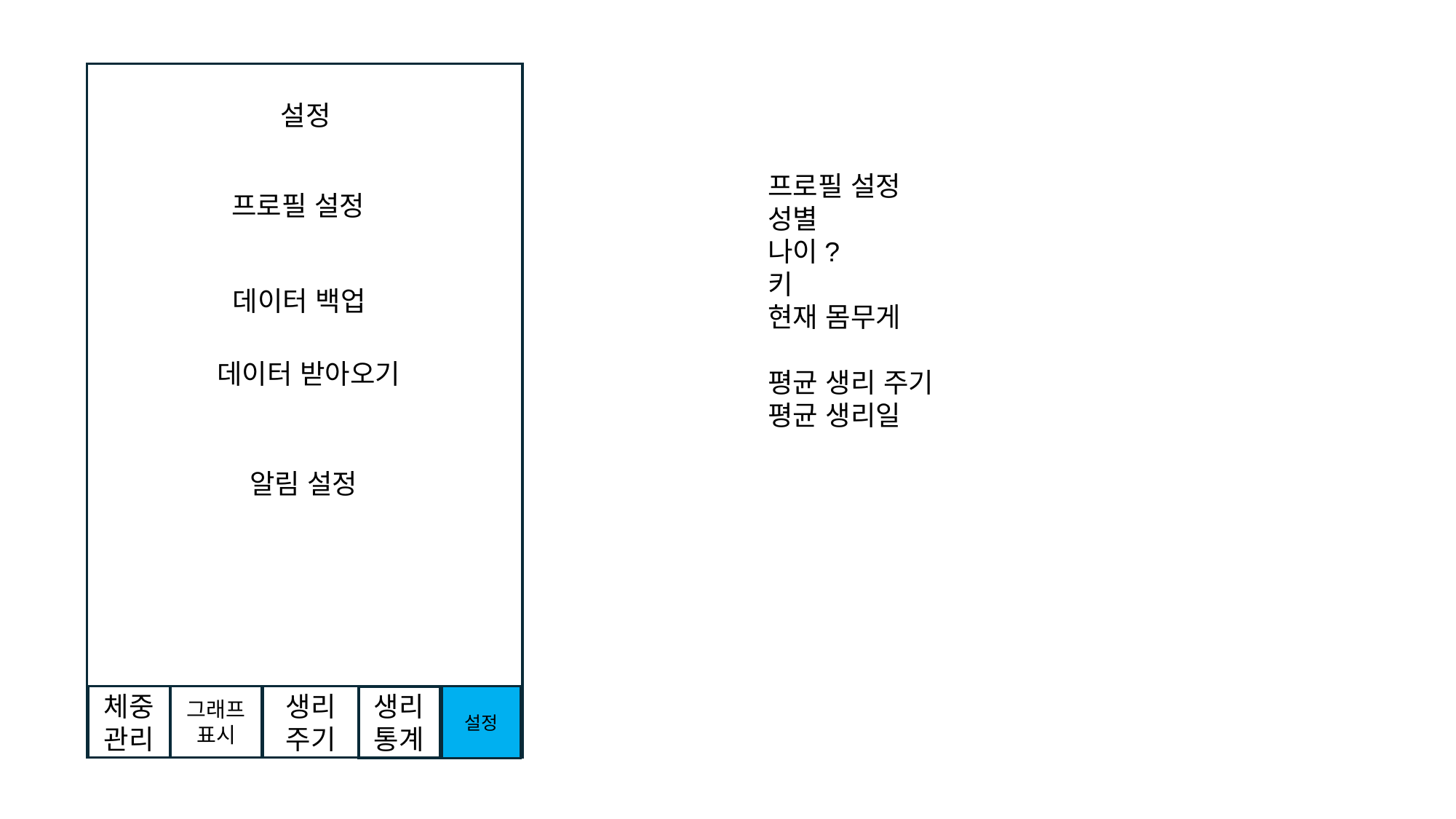

설정
프로필 설정
성별
나이?
키
현재 몸무게

평균 생리 주기
평균 생리일

프로필 설정
데이터 백업
데이터 받아오기
알림 설정
그래프
표시
생리
주기
설정
체중
관리
생리
통계